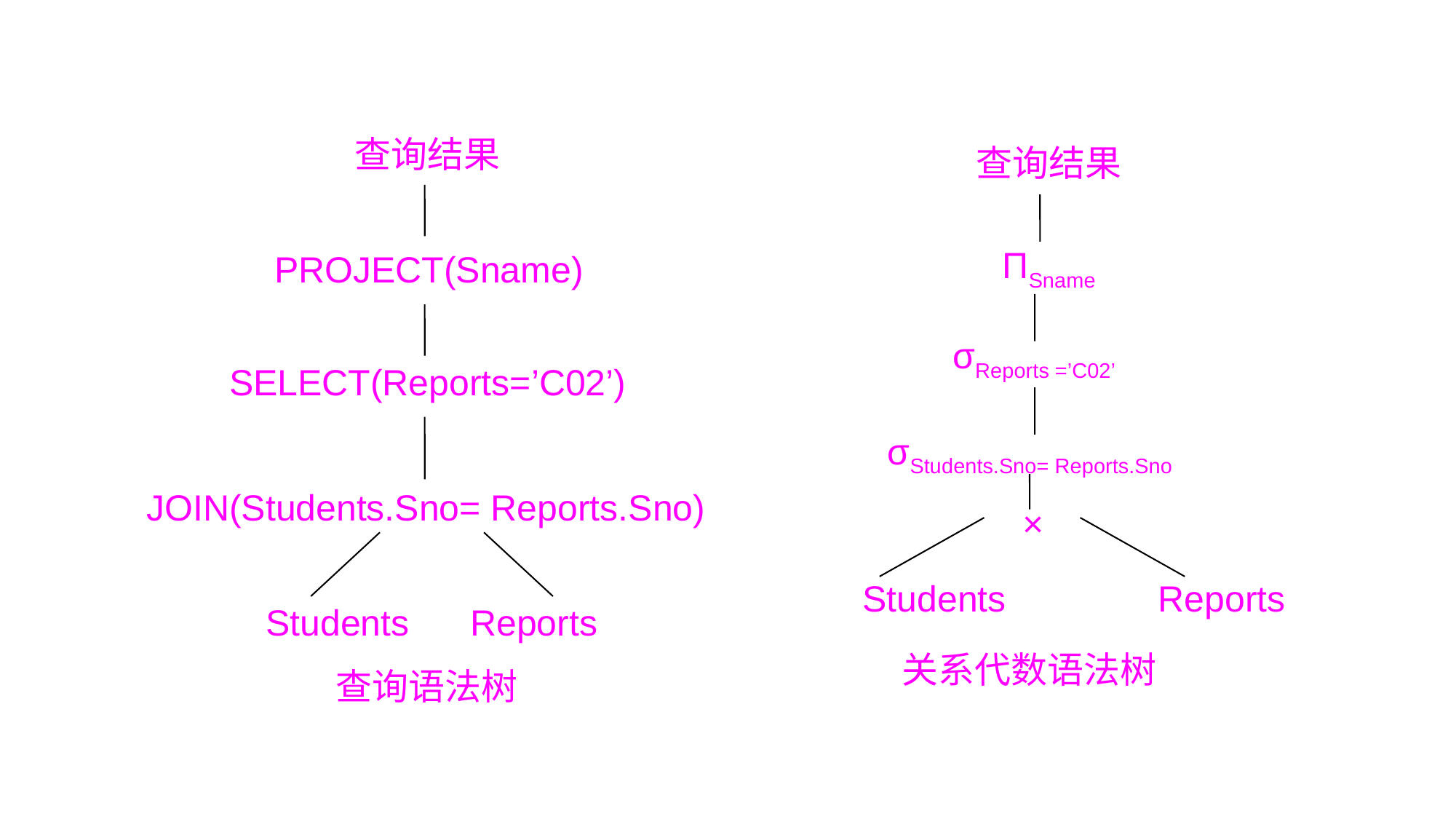

查询结果

PROJECT(Sname)

SELECT(Reports=’C02’)

JOIN(Students.Sno= Reports.Sno)

Students      Reports
查询语法树
查询结果

ΠSname

σReports =’C02’

σStudents.Sno= Reports.Sno

×

        Students               Reports
关系代数语法树